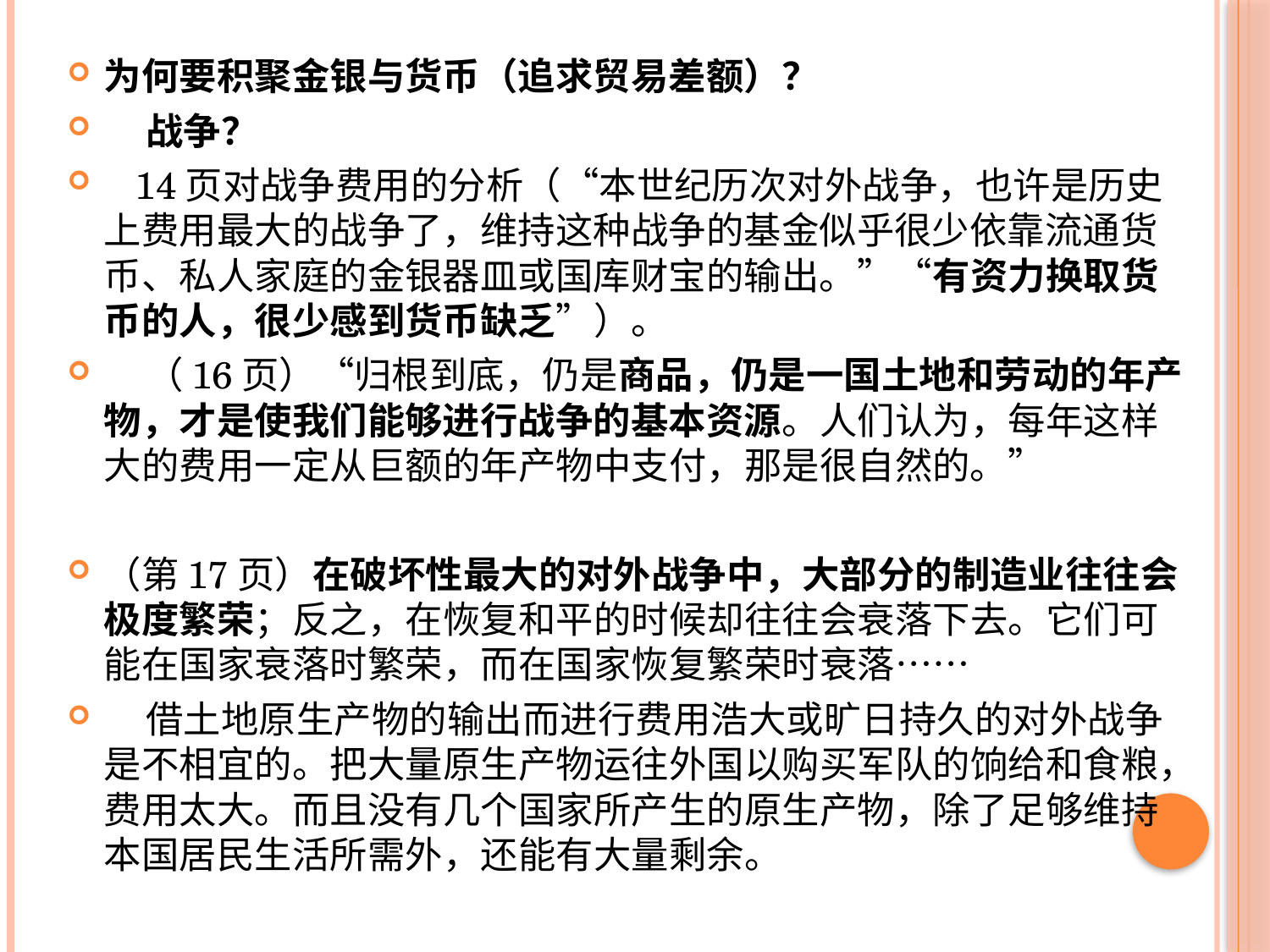

为何要积聚金银与货币（追求贸易差额）？
    战争？
   14页对战争费用的分析（“本世纪历次对外战争，也许是历史上费用最大的战争了，维持这种战争的基金似乎很少依靠流通货币、私人家庭的金银器皿或国库财宝的输出。”“有资力换取货币的人，很少感到货币缺乏”）。
    （16页）“归根到底，仍是商品，仍是一国土地和劳动的年产物，才是使我们能够进行战争的基本资源。人们认为，每年这样大的费用一定从巨额的年产物中支付，那是很自然的。”

（第17页）在破坏性最大的对外战争中，大部分的制造业往往会极度繁荣；反之，在恢复和平的时候却往往会衰落下去。它们可能在国家衰落时繁荣，而在国家恢复繁荣时衰落……
    借土地原生产物的输出而进行费用浩大或旷日持久的对外战争是不相宜的。把大量原生产物运往外国以购买军队的饷给和食粮，费用太大。而且没有几个国家所产生的原生产物，除了足够维持本国居民生活所需外，还能有大量剩余。